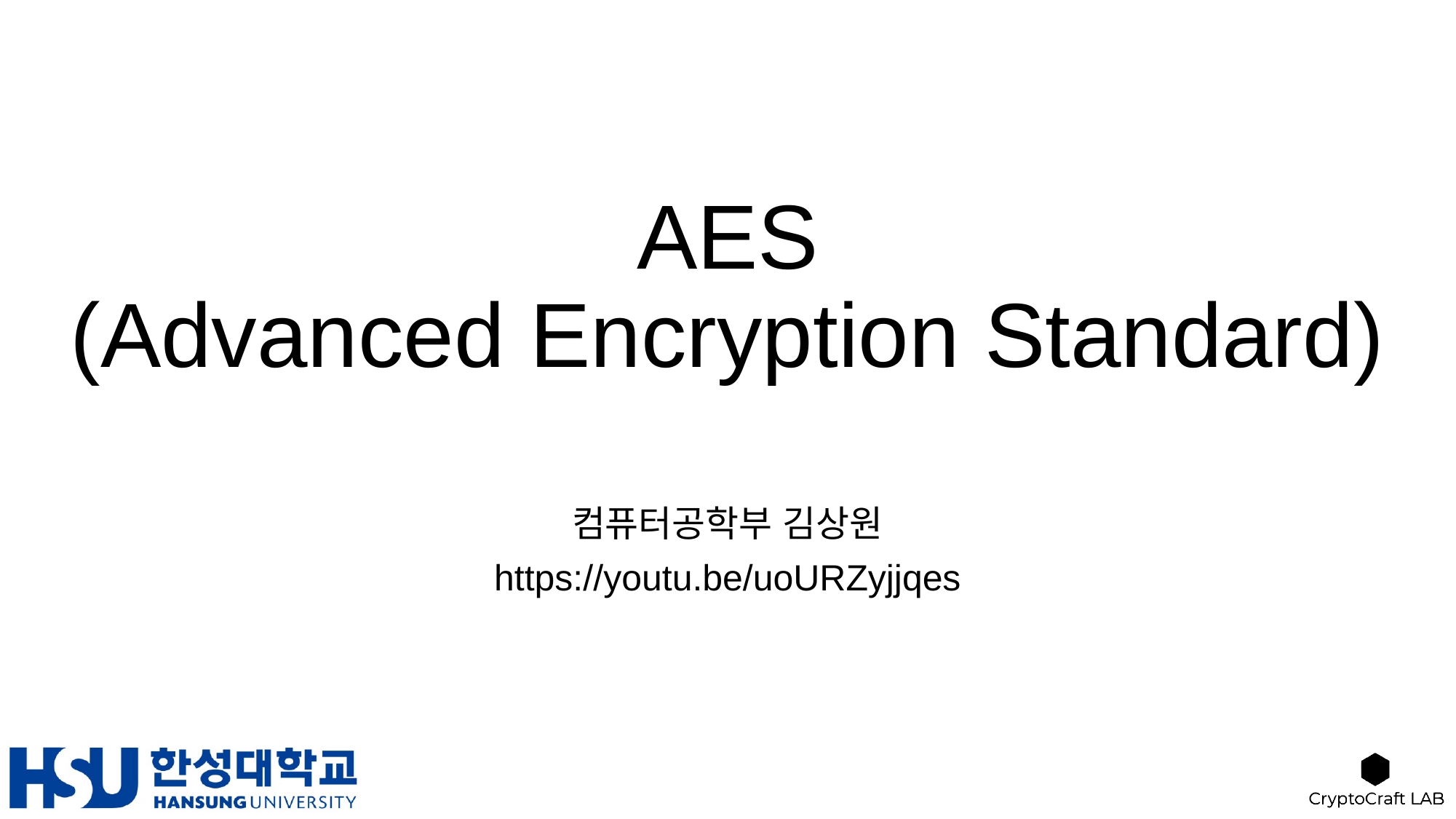

# AES (Advanced Encryption Standard)
컴퓨터공학부 김상원
https://youtu.be/uoURZyjjqes